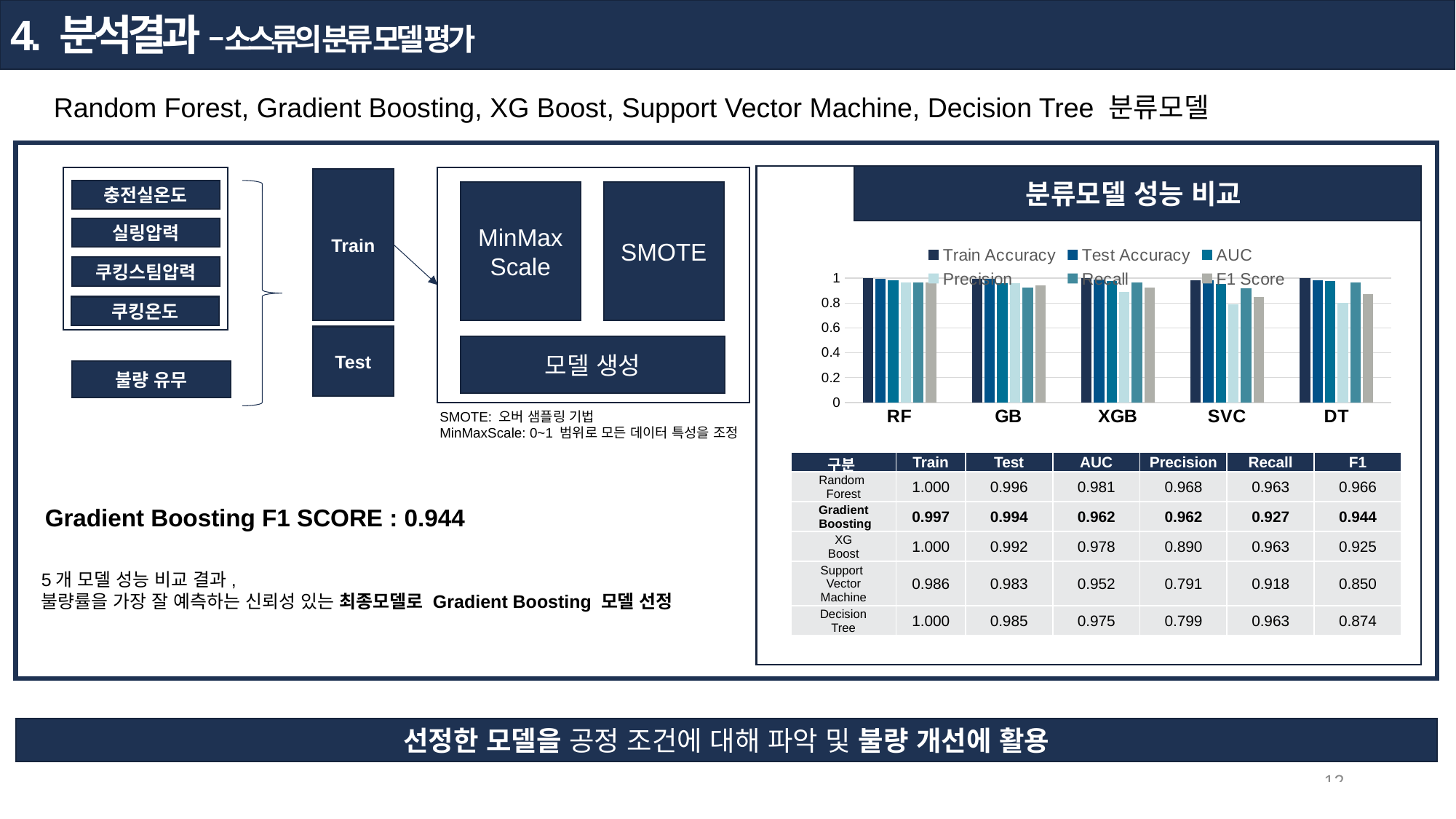

4. 분석결과 – 소스류의 분류 모델 평가
Random Forest, Gradient Boosting, XG Boost, Support Vector Machine, Decision Tree 분류모델

분류모델 성능 비교

Train
충전실온도

MinMaxScale
SMOTE
실링압력
쿠킹스팀압력
Test
모델 생성
불량 유무

### Chart

| Category | Train Accuracy | Test Accuracy | AUC | Precision | Recall | F1 Score |
|---|---|---|---|---|---|---|
| RF | 1.0 | 0.996 | 0.981 | 0.968 | 0.963 | 0.966 |
| GB | 0.997 | 0.994 | 0.962 | 0.962 | 0.927 | 0.944 |
| XGB | 1.0 | 0.992 | 0.978 | 0.89 | 0.963 | 0.925 |
| SVC | 0.986 | 0.983 | 0.952 | 0.791 | 0.918 | 0.85 |
| DT | 1.0 | 0.985 | 0.975 | 0.799 | 0.963 | 0.874 |
쿠킹온도
SMOTE: 오버 샘플링 기법
MinMaxScale: 0~1 범위로 모든 데이터 특성을 조정
| 구분 | Train | Test | AUC | Precision | Recall | F1 |
| --- | --- | --- | --- | --- | --- | --- |
| Random Forest | 1.000 | 0.996 | 0.981 | 0.968 | 0.963 | 0.966 |
| Gradient Boosting | 0.997 | 0.994 | 0.962 | 0.962 | 0.927 | 0.944 |
| XG Boost | 1.000 | 0.992 | 0.978 | 0.890 | 0.963 | 0.925 |
| Support Vector Machine | 0.986 | 0.983 | 0.952 | 0.791 | 0.918 | 0.850 |
| Decision Tree | 1.000 | 0.985 | 0.975 | 0.799 | 0.963 | 0.874 |
Gradient Boosting F1 SCORE : 0.944

5개 모델 성능 비교 결과,
불량률을 가장 잘 예측하는 신뢰성 있는 최종모델로 Gradient Boosting 모델 선정
선정한 모델을 공정 조건에 대해 파악 및 불량 개선에 활용
12